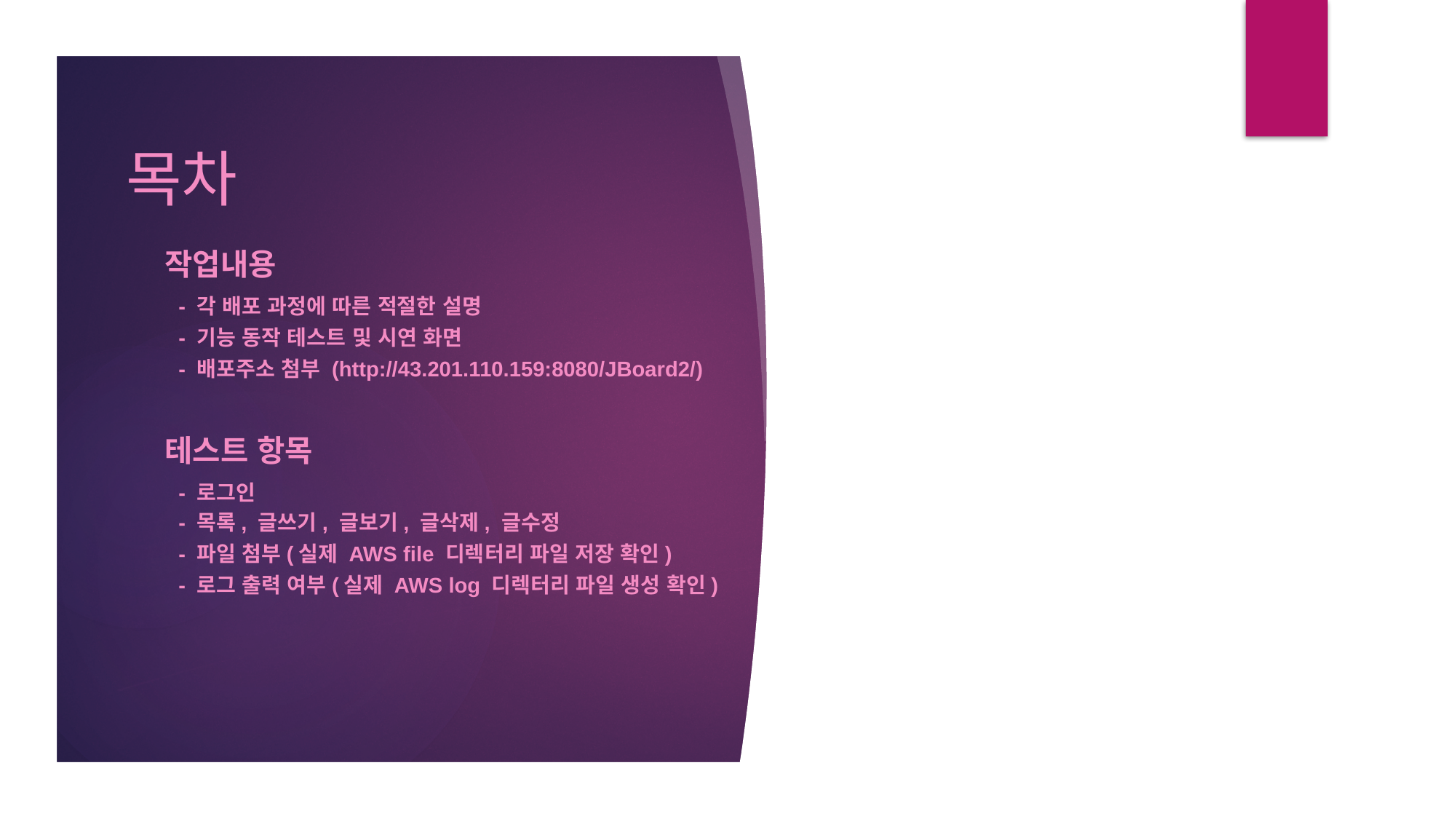

# 목차
작업내용
- 각 배포 과정에 따른 적절한 설명
- 기능 동작 테스트 및 시연 화면
- 배포주소 첨부 (http://43.201.110.159:8080/JBoard2/)
테스트 항목
- 로그인
- 목록, 글쓰기, 글보기, 글삭제, 글수정
- 파일 첨부(실제 AWS file 디렉터리 파일 저장 확인)
- 로그 출력 여부(실제 AWS log 디렉터리 파일 생성 확인)